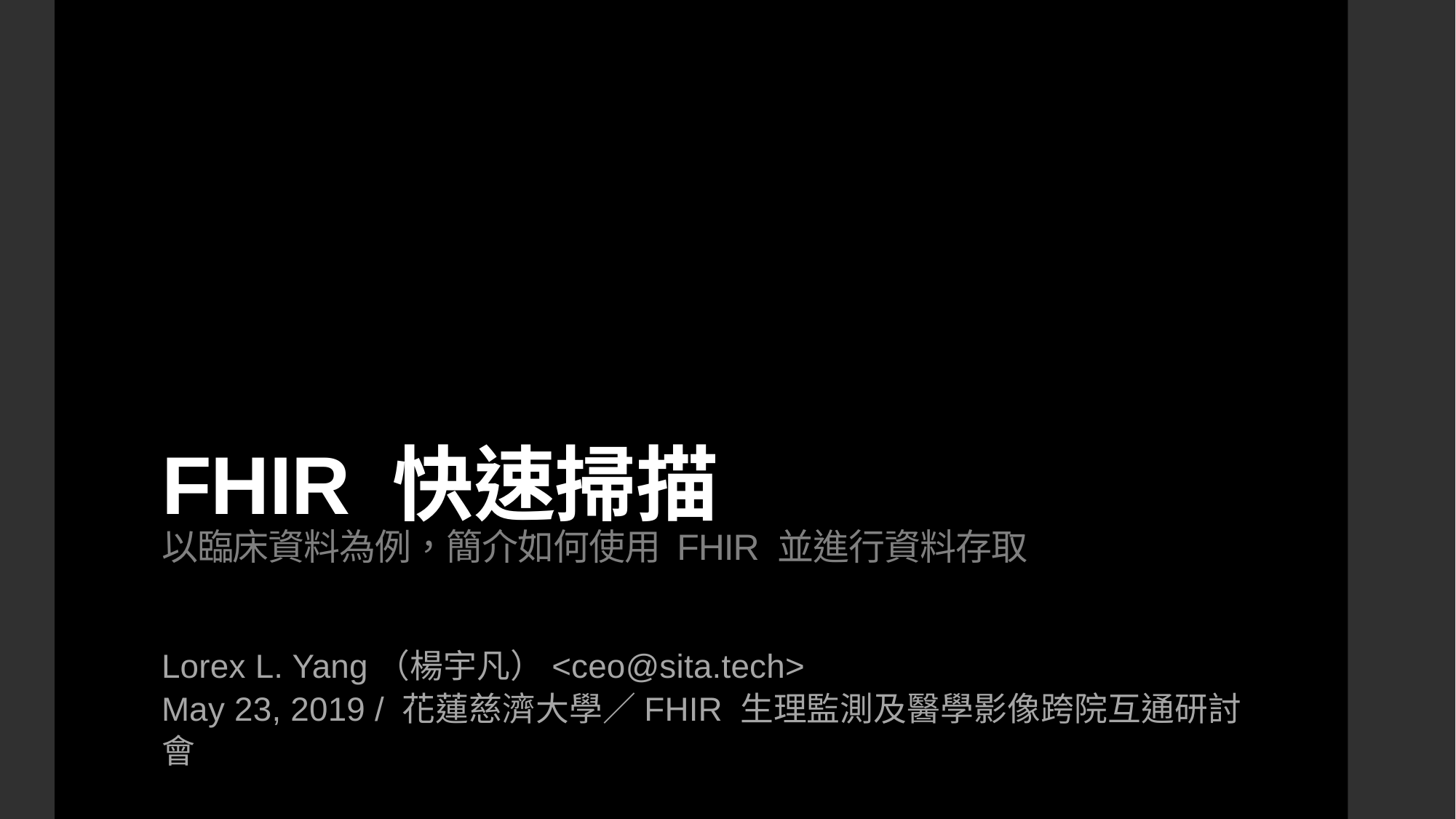

# FHIR 快速掃描 以臨床資料為例，簡介如何使用 FHIR 並進行資料存取
Lorex L. Yang（楊宇凡）<ceo@sita.tech>
May 23, 2019 / 花蓮慈濟大學／FHIR 生理監測及醫學影像跨院互通研討會